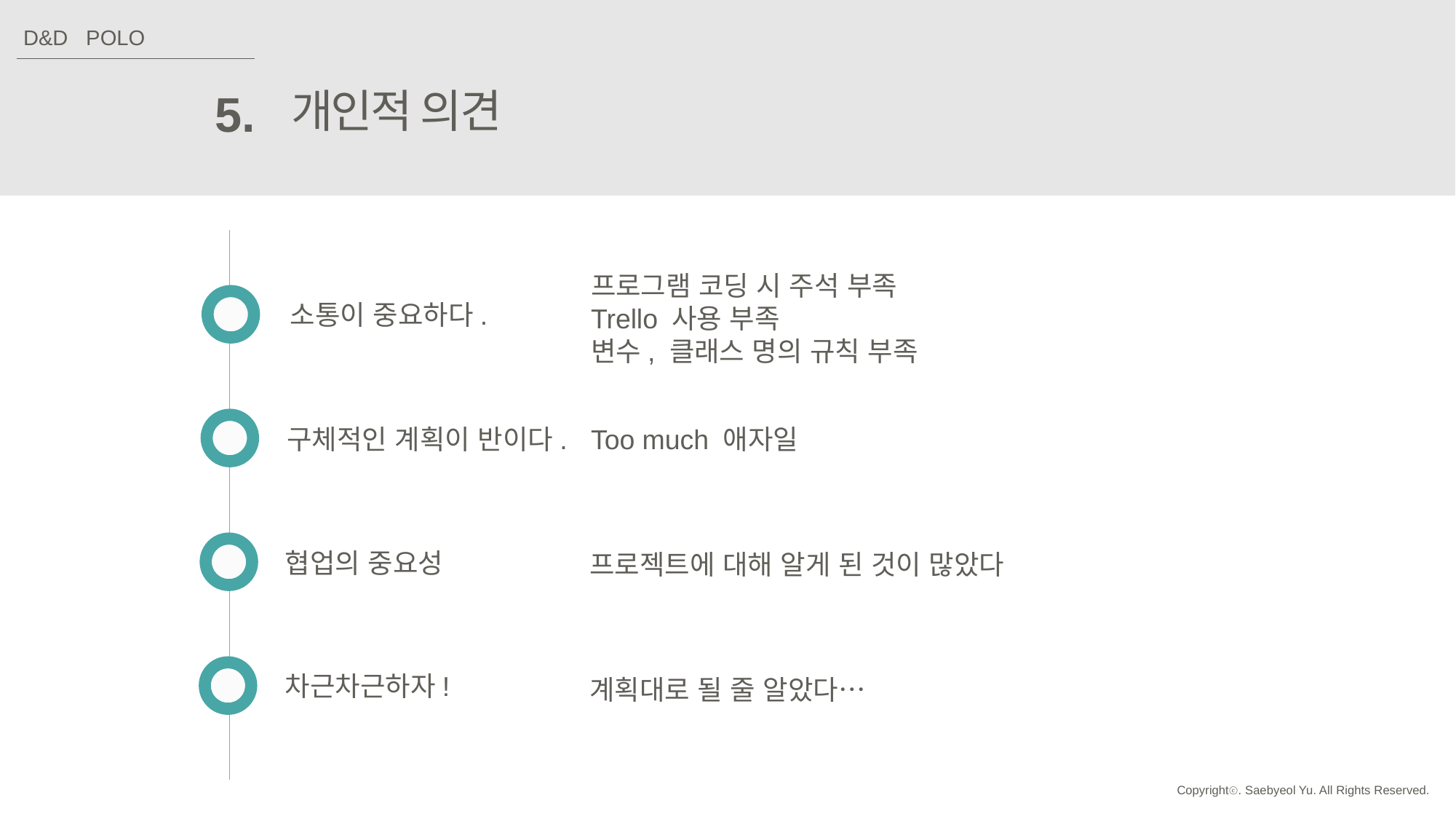

D&D   POLO
개인적 의견
5.

프로그램 코딩 시 주석 부족
Trello 사용 부족
변수, 클래스 명의 규칙 부족
소통이 중요하다.
구체적인 계획이 반이다.
Too much 애자일
협업의 중요성

프로젝트에 대해 알게 된 것이 많았다
차근차근하자!

계획대로 될 줄 알았다…